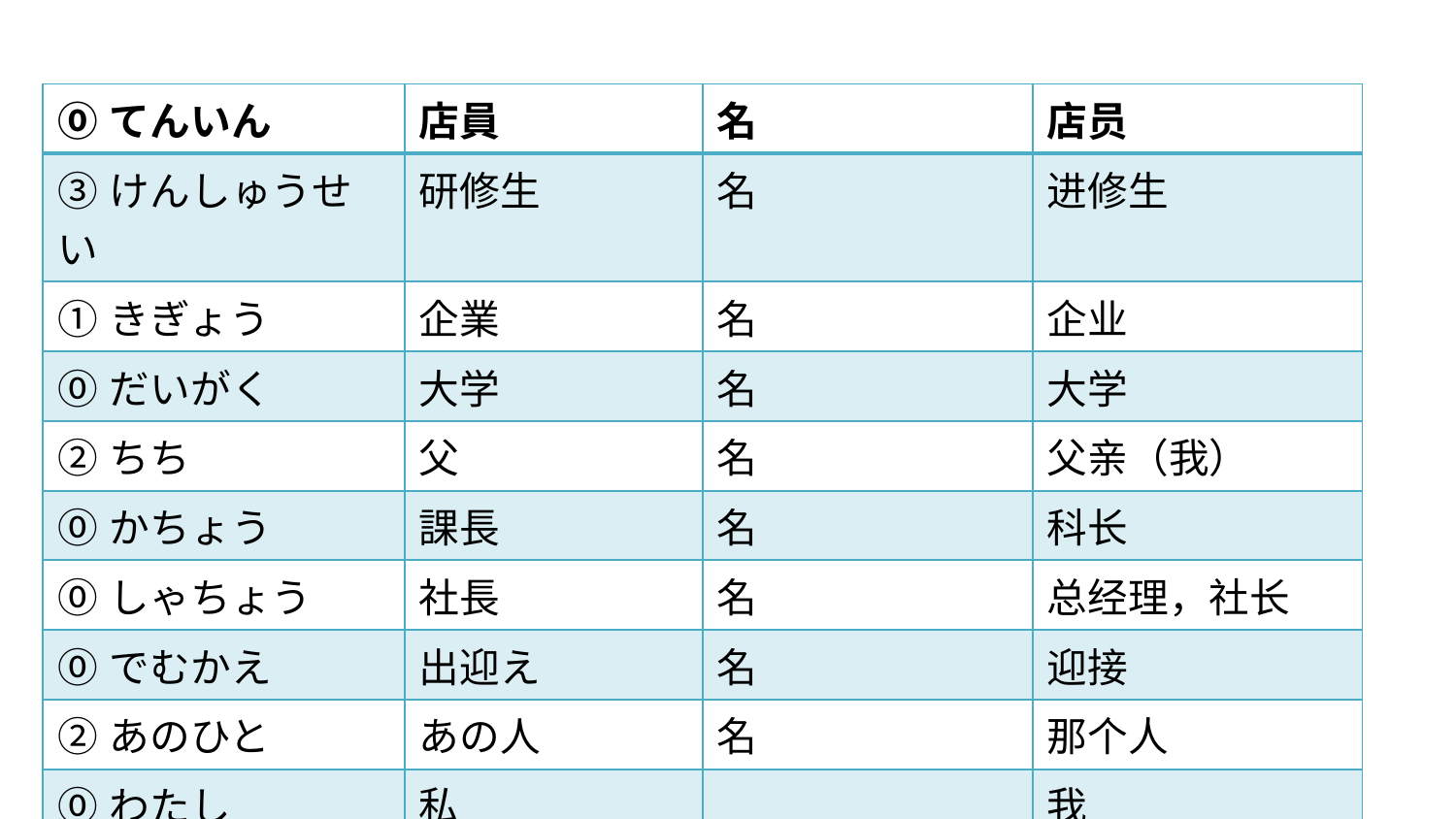

| ⓪てんいん | 店員 | 名 | 店员 |
| --- | --- | --- | --- |
| ③けんしゅうせい | 研修生 | 名 | 进修生 |
| ①きぎょう | 企業 | 名 | 企业 |
| ⓪だいがく | 大学 | 名 | 大学 |
| ②ちち | 父 | 名 | 父亲（我） |
| ⓪かちょう | 課長 | 名 | 科长 |
| ⓪しゃちょう | 社長 | 名 | 总经理，社长 |
| ⓪でむかえ | 出迎え | 名 | 迎接 |
| ②あのひと | あの人 | 名 | 那个人 |
| ⓪わたし | 私 |  | 我 |